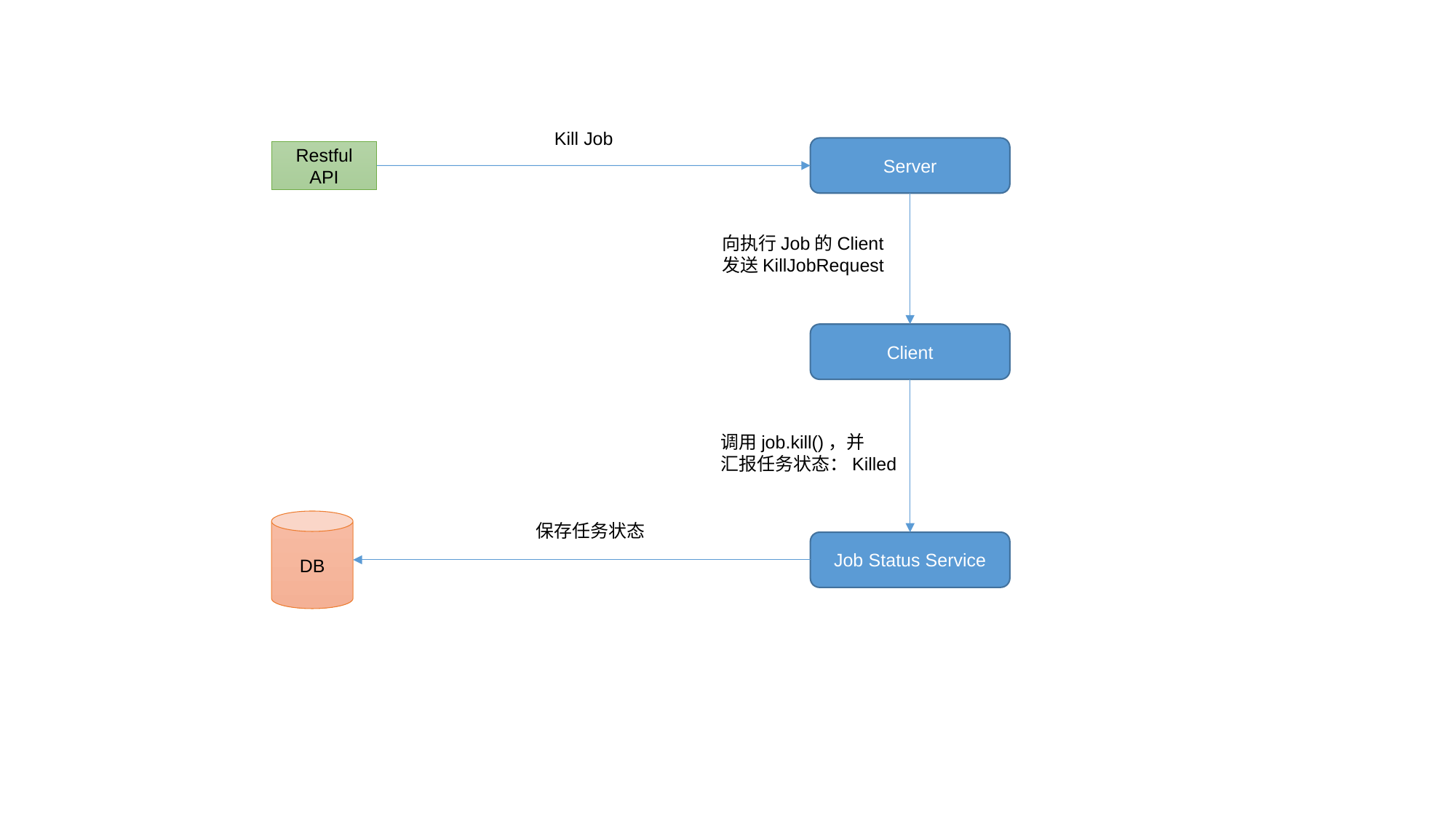

Kill Job
Server
Restful
API
向执行Job的Client
发送KillJobRequest
Client
调用job.kill()，并
汇报任务状态：Killed
DB
保存任务状态
Job Status Service